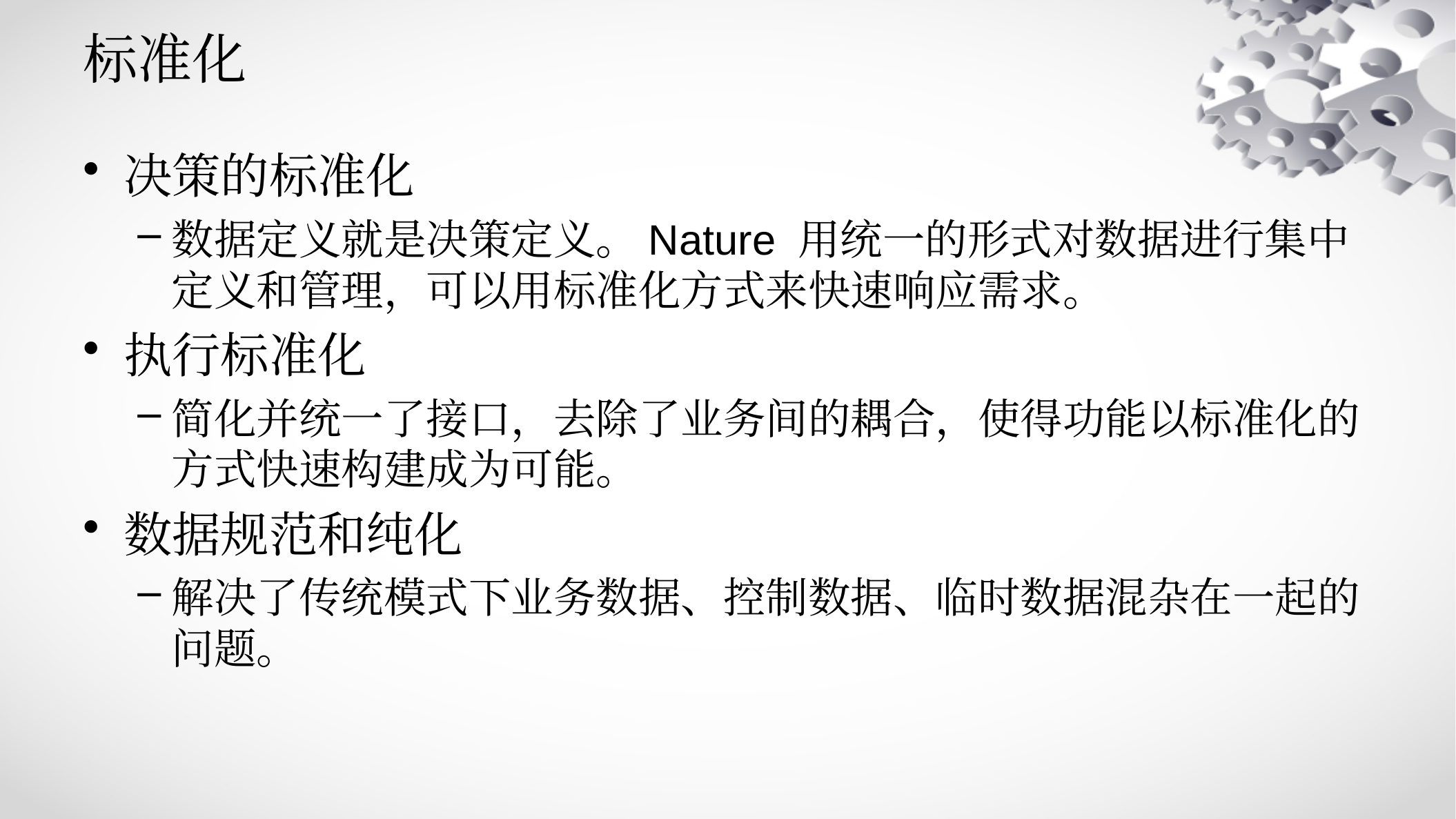

# 标准化
决策的标准化
数据定义就是决策定义。Nature 用统一的形式对数据进行集中定义和管理，可以用标准化方式来快速响应需求。
执行标准化
简化并统一了接口，去除了业务间的耦合，使得功能以标准化的方式快速构建成为可能。
数据规范和纯化
解决了传统模式下业务数据、控制数据、临时数据混杂在一起的问题。